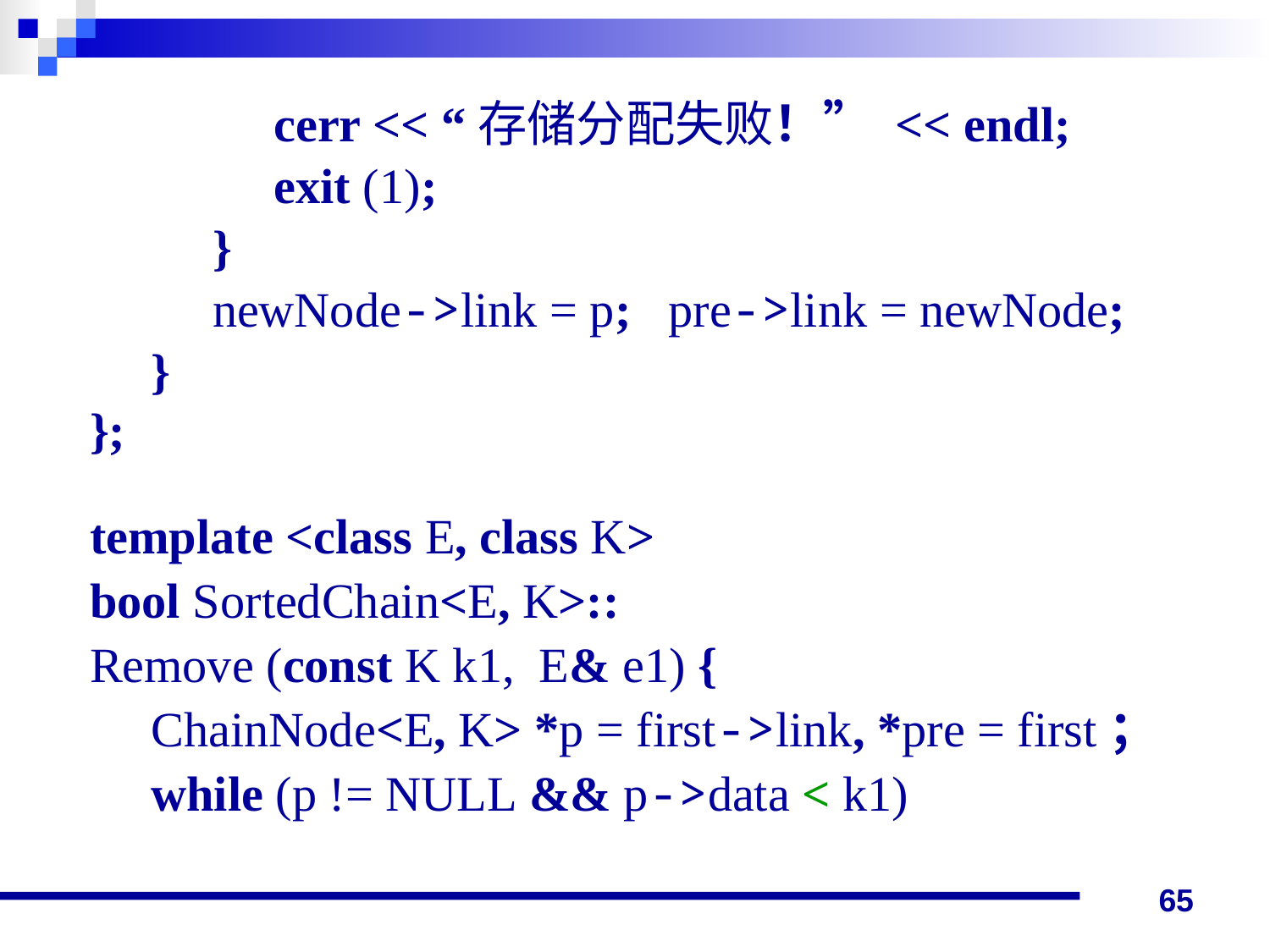

cerr << “存储分配失败！” << endl;
               exit (1);
          }
          newNode->link = p;   pre->link = newNode;
     }
};

template <class E, class K>
bool SortedChain<E, K>::
Remove (const K k1,  E& e1) {
     ChainNode<E, K> *p = first->link, *pre = first；
     while (p != NULL && p->data < k1)
65